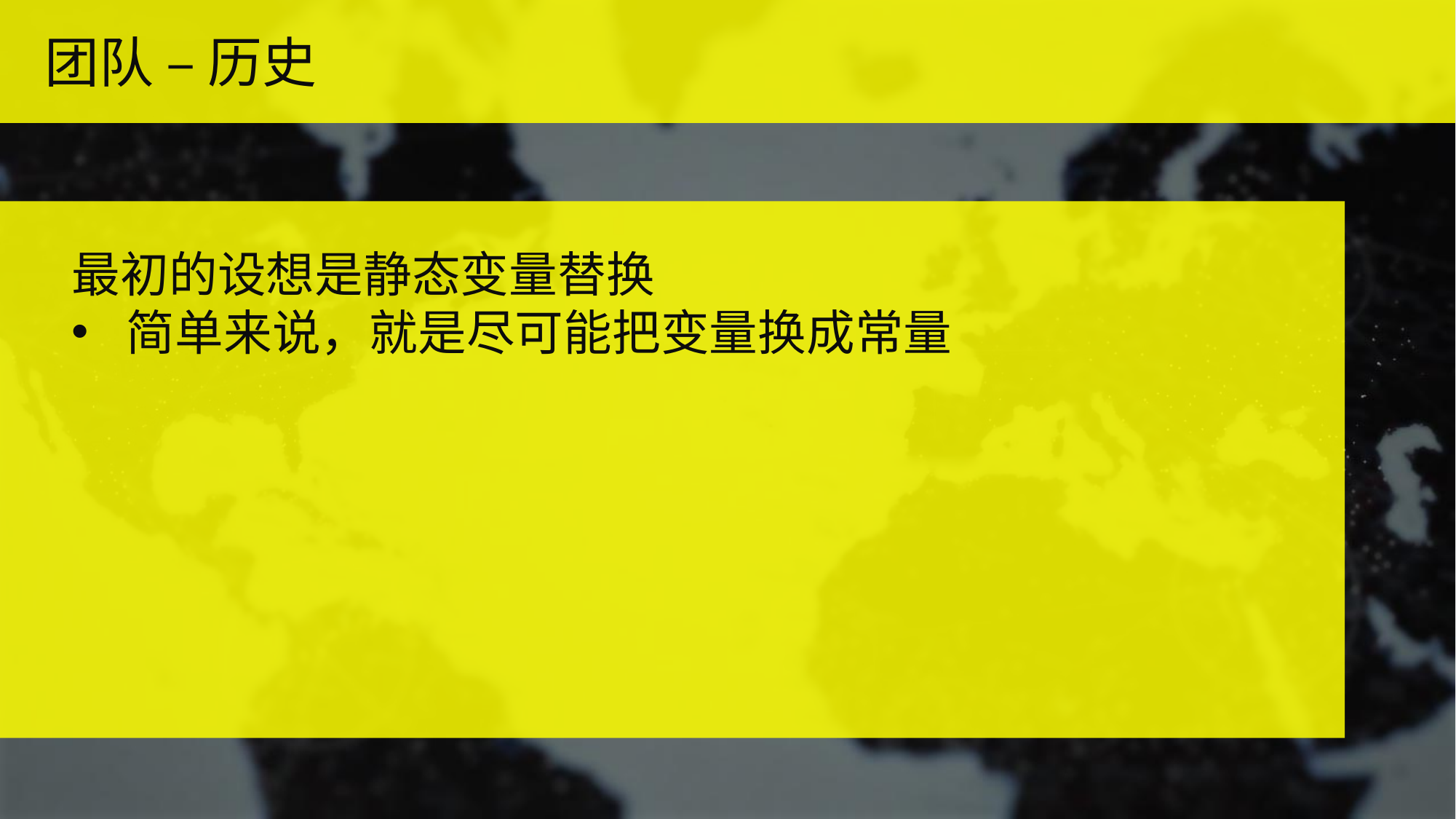

团队 – 历史

最初的设想是静态变量替换
简单来说，就是尽可能把变量换成常量